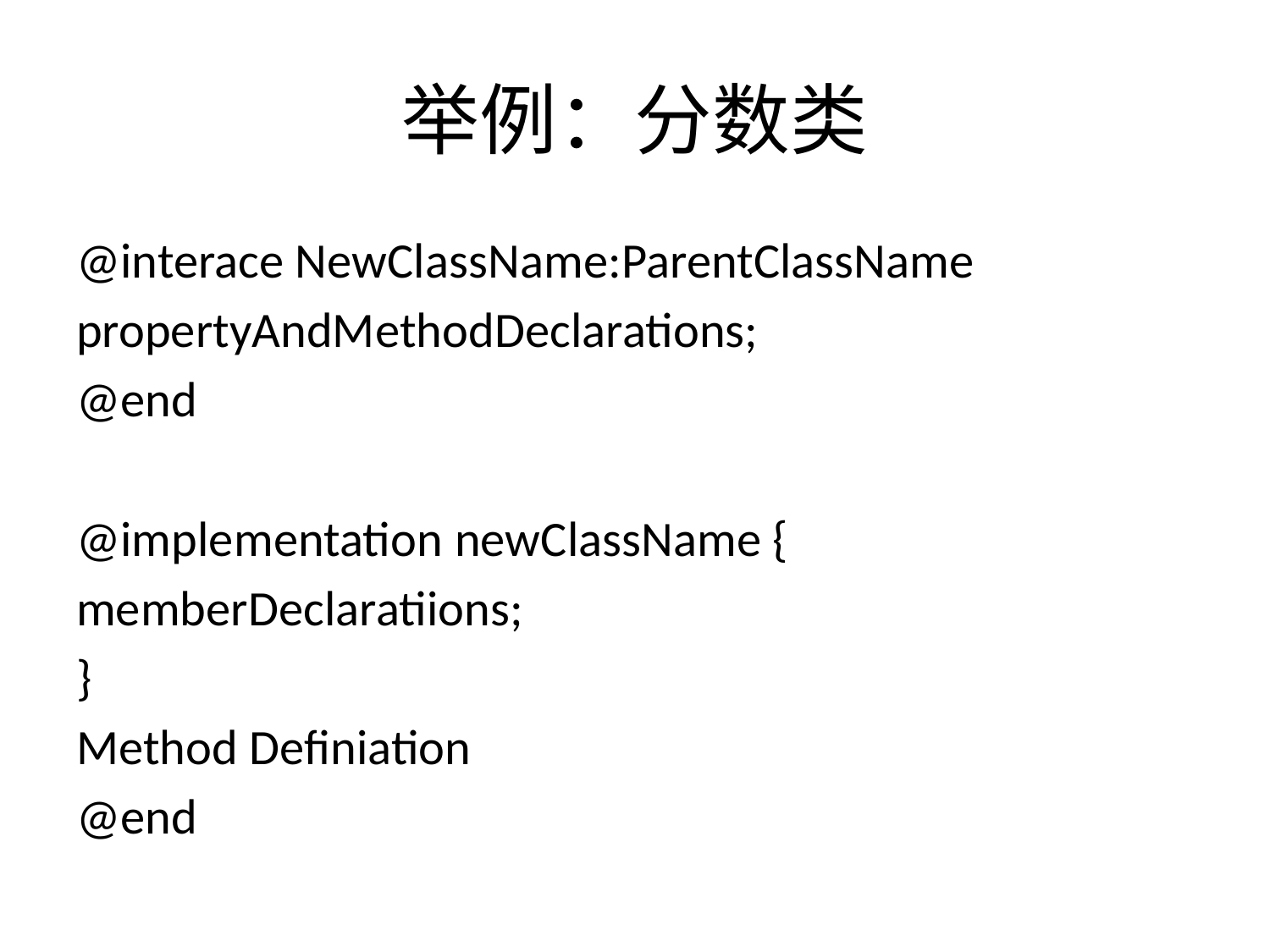

# 举例：分数类
@interace NewClassName:ParentClassName
propertyAndMethodDeclarations;
@end

@implementation newClassName {
memberDeclaratiions;
}
Method Definiation
@end